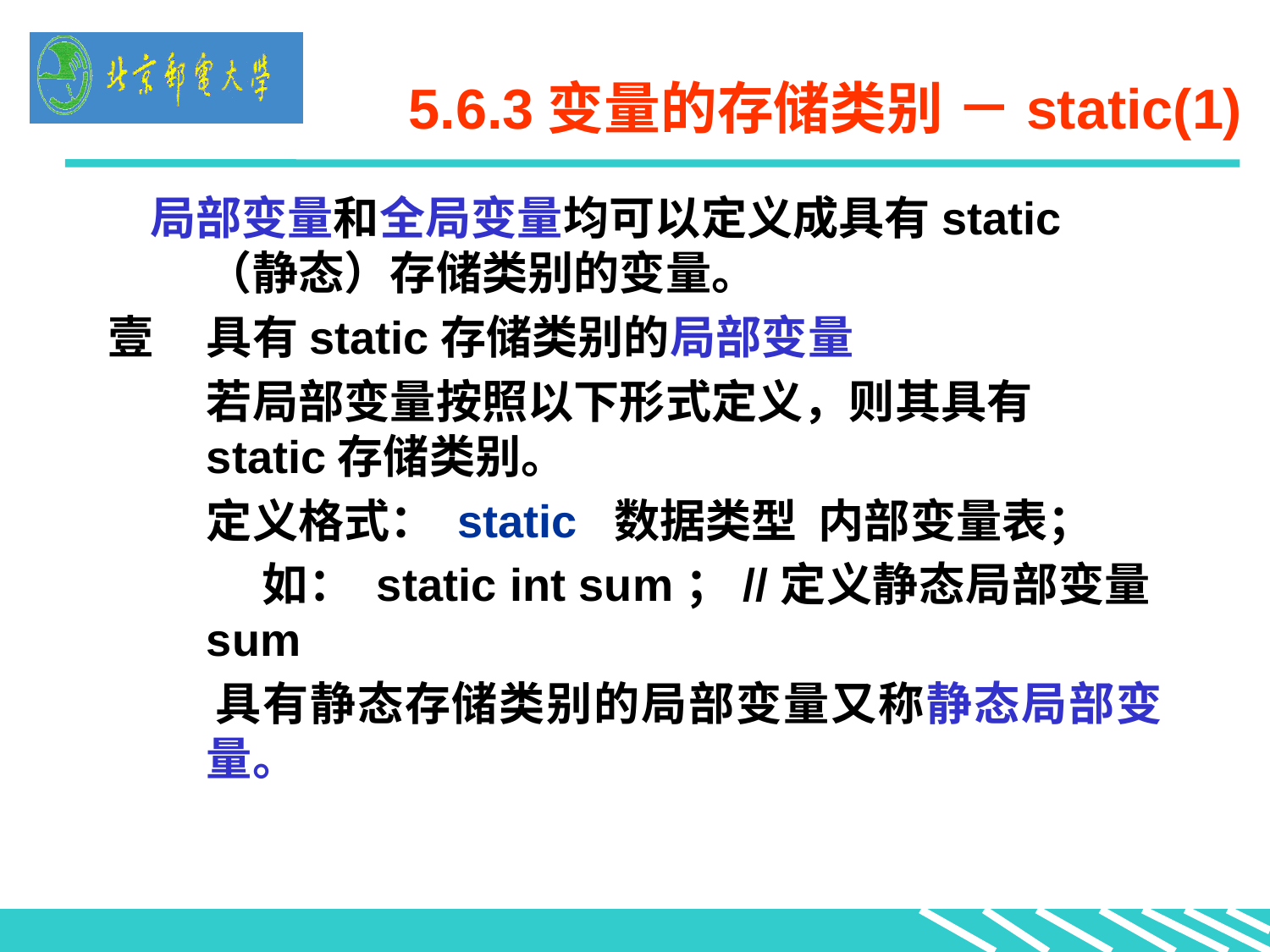

5.6.3变量的存储类别 －static(1)
# 局部变量和全局变量均可以定义成具有static（静态）存储类别的变量。
具有static存储类别的局部变量
	若局部变量按照以下形式定义，则其具有static存储类别。
	定义格式： static  数据类型  内部变量表；
             如： static int sum；//定义静态局部变量sum
        具有静态存储类别的局部变量又称静态局部变量。